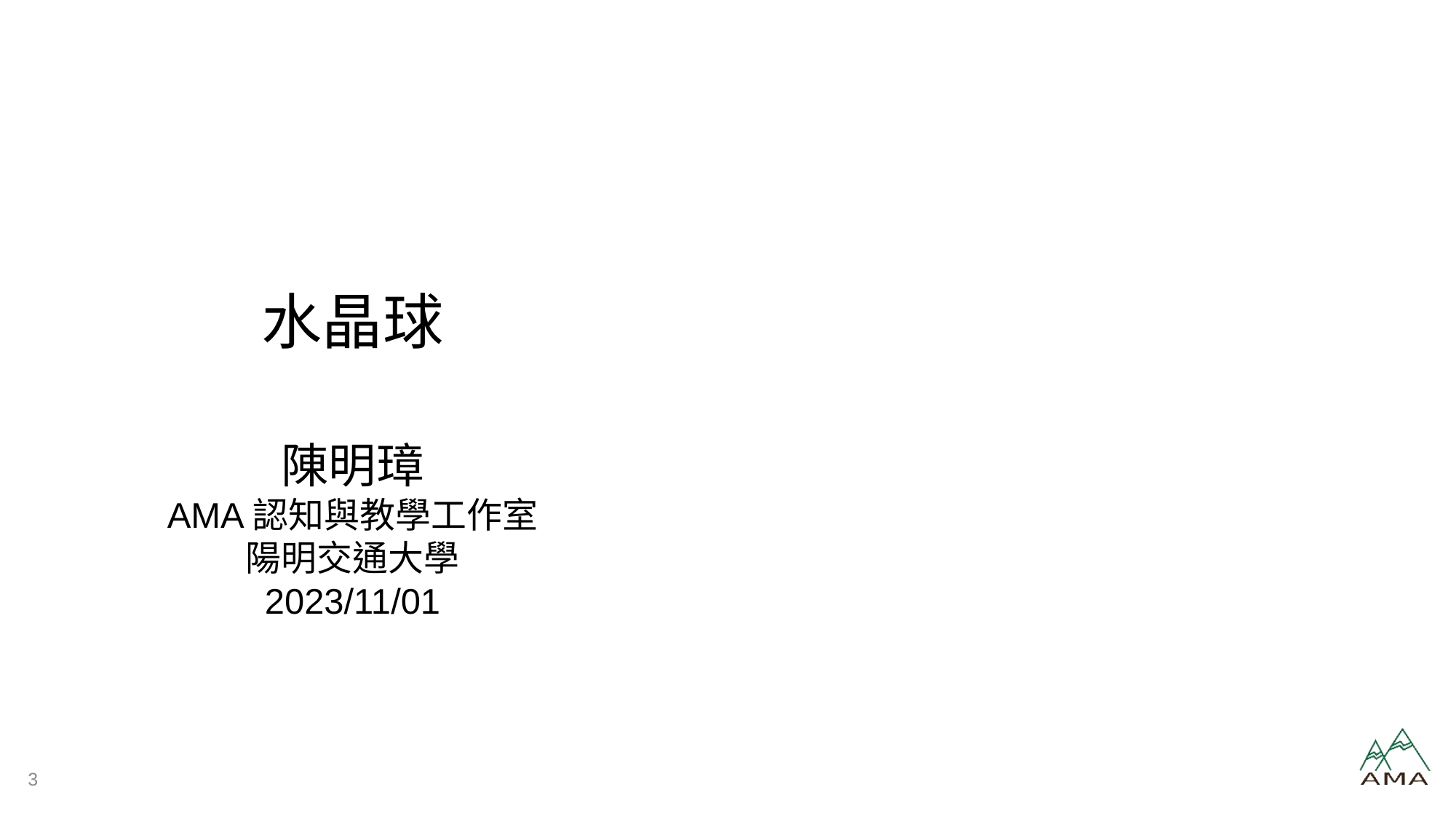

# 水晶球
陳明璋
AMA認知與教學工作室
陽明交通大學
2023/11/01

3